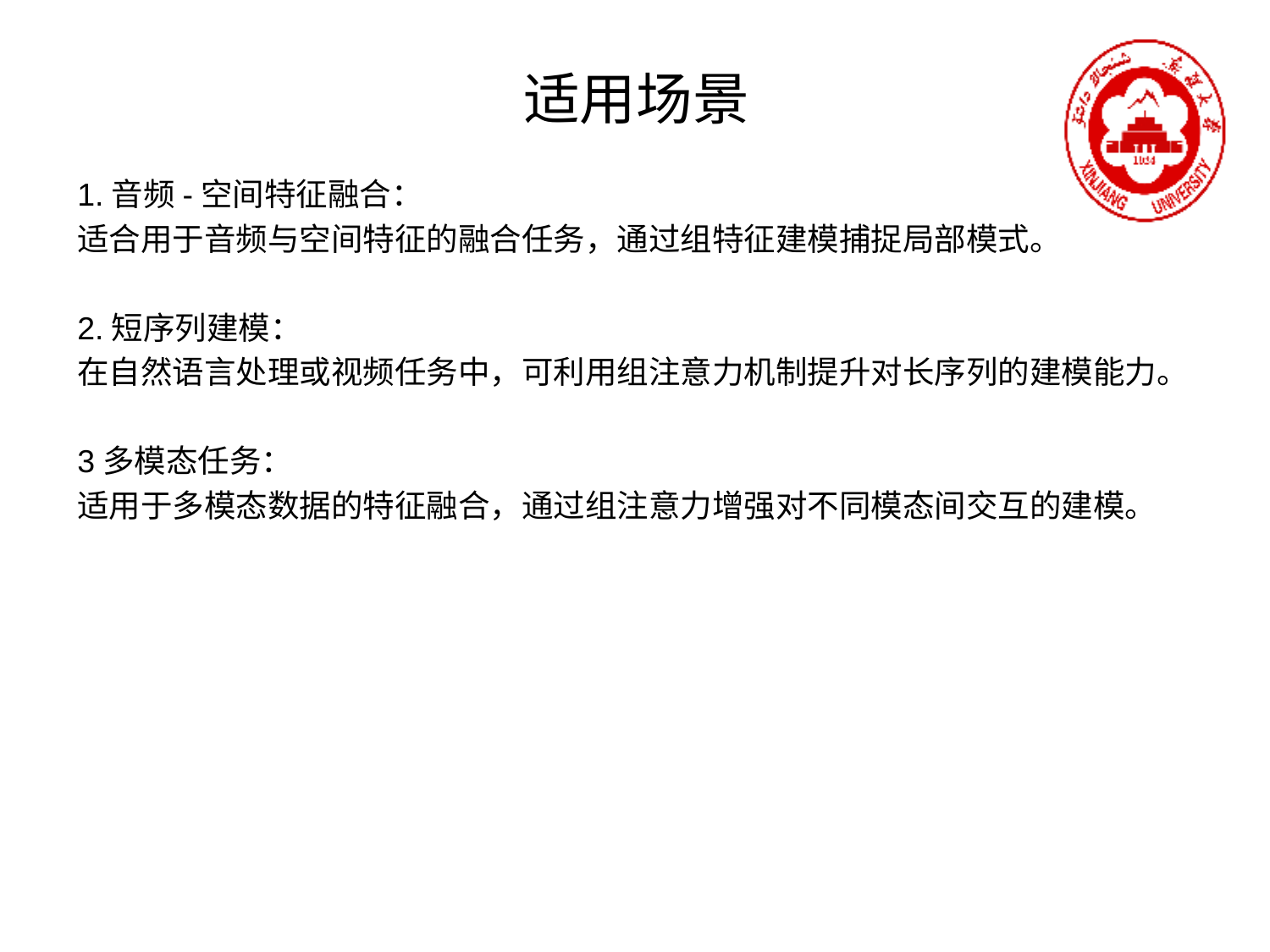

# 适用场景
1.音频-空间特征融合：
适合用于音频与空间特征的融合任务，通过组特征建模捕捉局部模式。

2.短序列建模：
在自然语言处理或视频任务中，可利用组注意力机制提升对长序列的建模能力。

3多模态任务：
适用于多模态数据的特征融合，通过组注意力增强对不同模态间交互的建模。